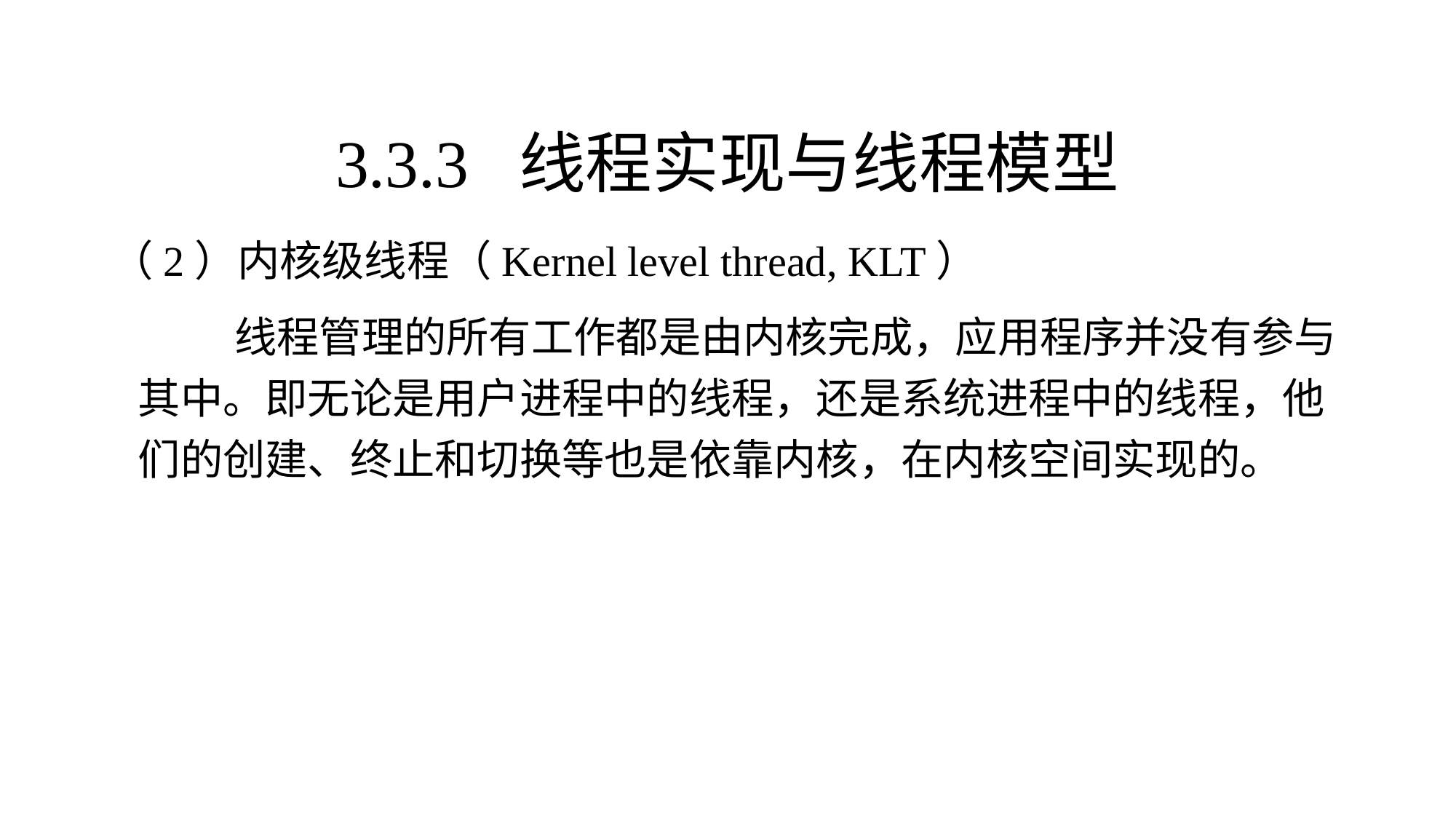

（2）内核级线程（Kernel level thread, KLT）
            线程管理的所有工作都是由内核完成，应用程序并没有参与其中。即无论是用户进程中的线程，还是系统进程中的线程，他们的创建、终止和切换等也是依靠内核，在内核空间实现的。

3.3.3  线程实现与线程模型
14